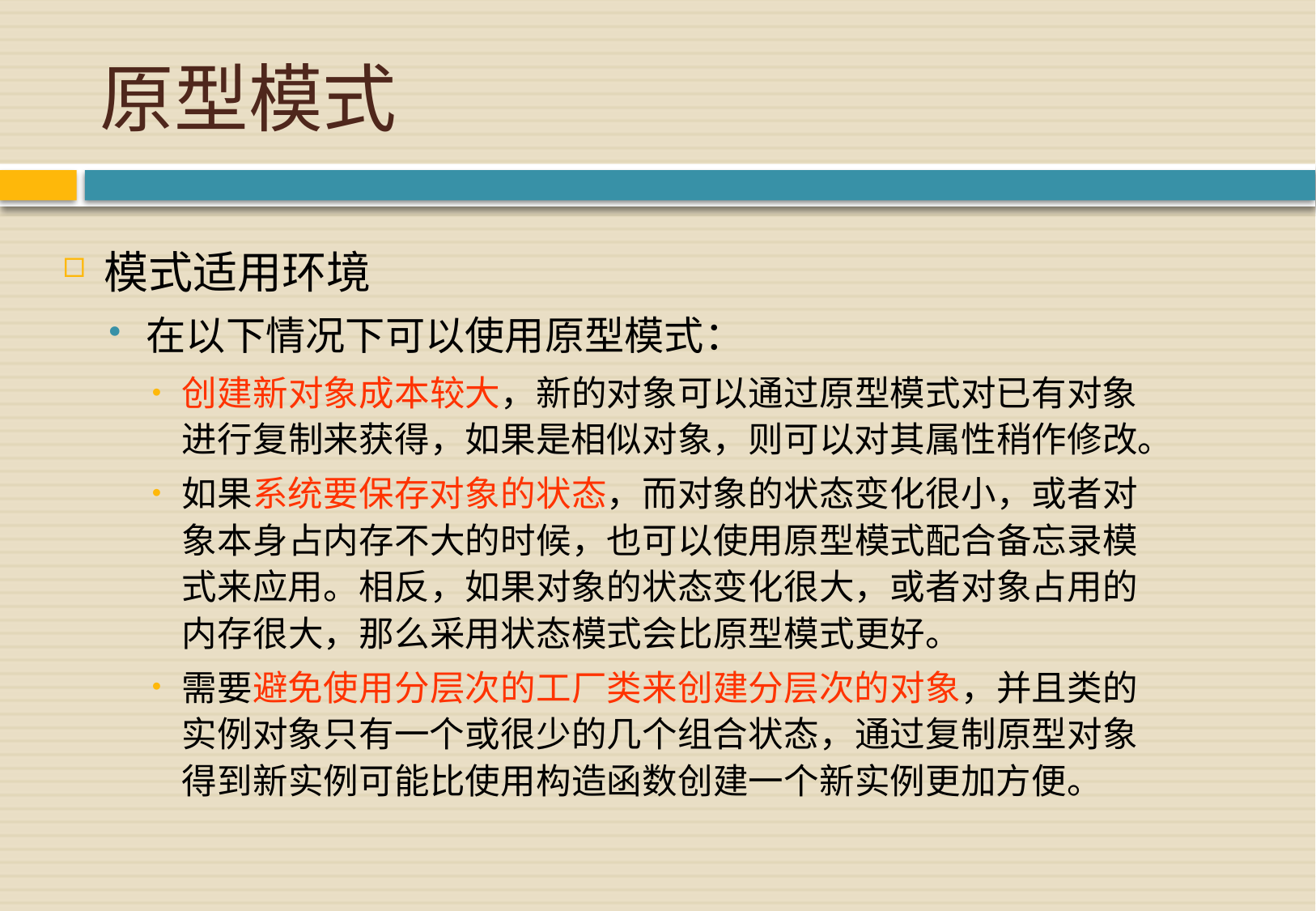

# 原型模式
模式适用环境
在以下情况下可以使用原型模式：
创建新对象成本较大，新的对象可以通过原型模式对已有对象进行复制来获得，如果是相似对象，则可以对其属性稍作修改。
如果系统要保存对象的状态，而对象的状态变化很小，或者对象本身占内存不大的时候，也可以使用原型模式配合备忘录模式来应用。相反，如果对象的状态变化很大，或者对象占用的内存很大，那么采用状态模式会比原型模式更好。
需要避免使用分层次的工厂类来创建分层次的对象，并且类的实例对象只有一个或很少的几个组合状态，通过复制原型对象得到新实例可能比使用构造函数创建一个新实例更加方便。